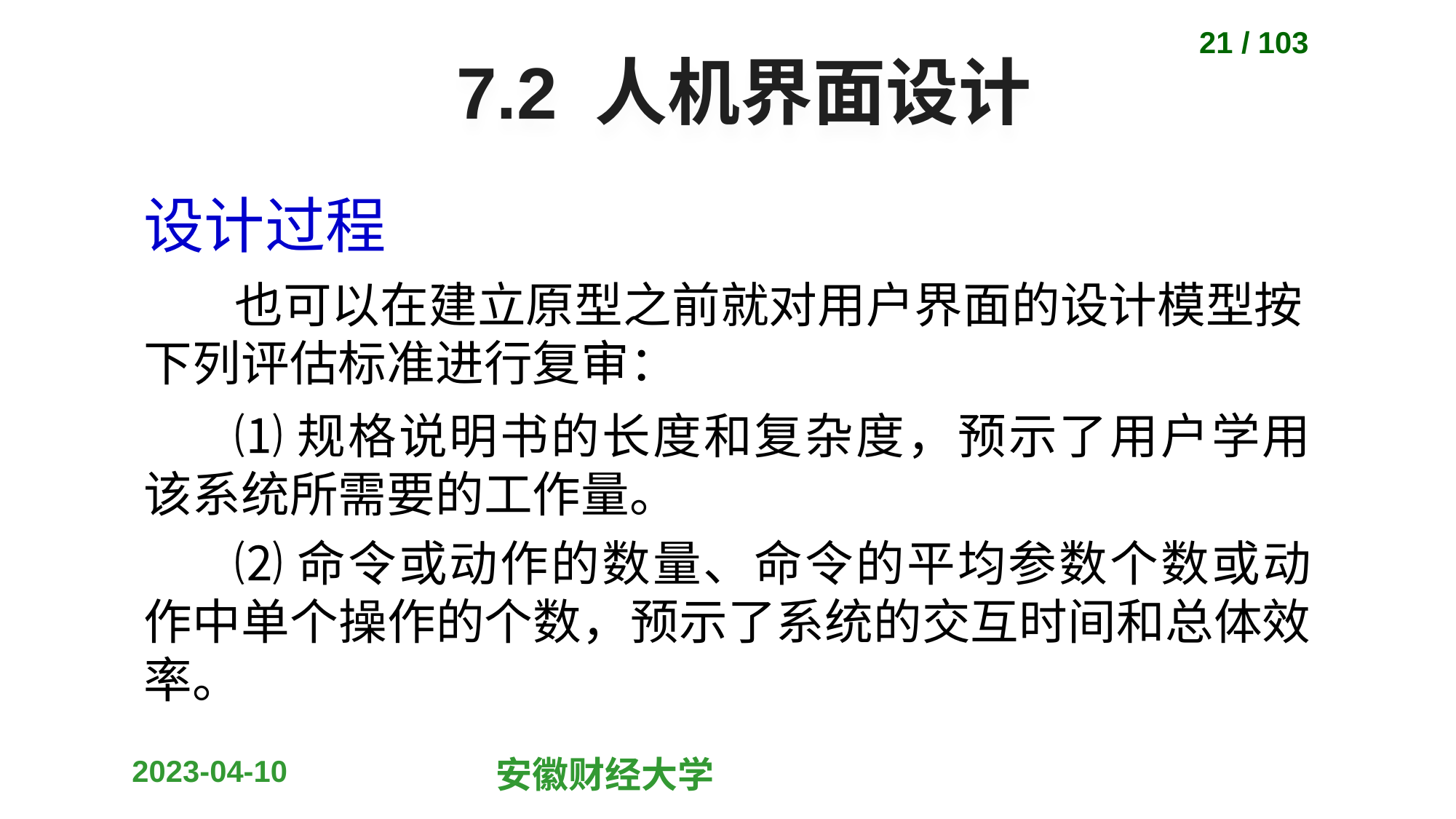

21 / 103
# 7.2 人机界面设计
设计过程
也可以在建立原型之前就对用户界面的设计模型按下列评估标准进行复审：
⑴规格说明书的长度和复杂度，预示了用户学用该系统所需要的工作量。
⑵命令或动作的数量、命令的平均参数个数或动作中单个操作的个数，预示了系统的交互时间和总体效率。
2023-04-10
安徽财经大学